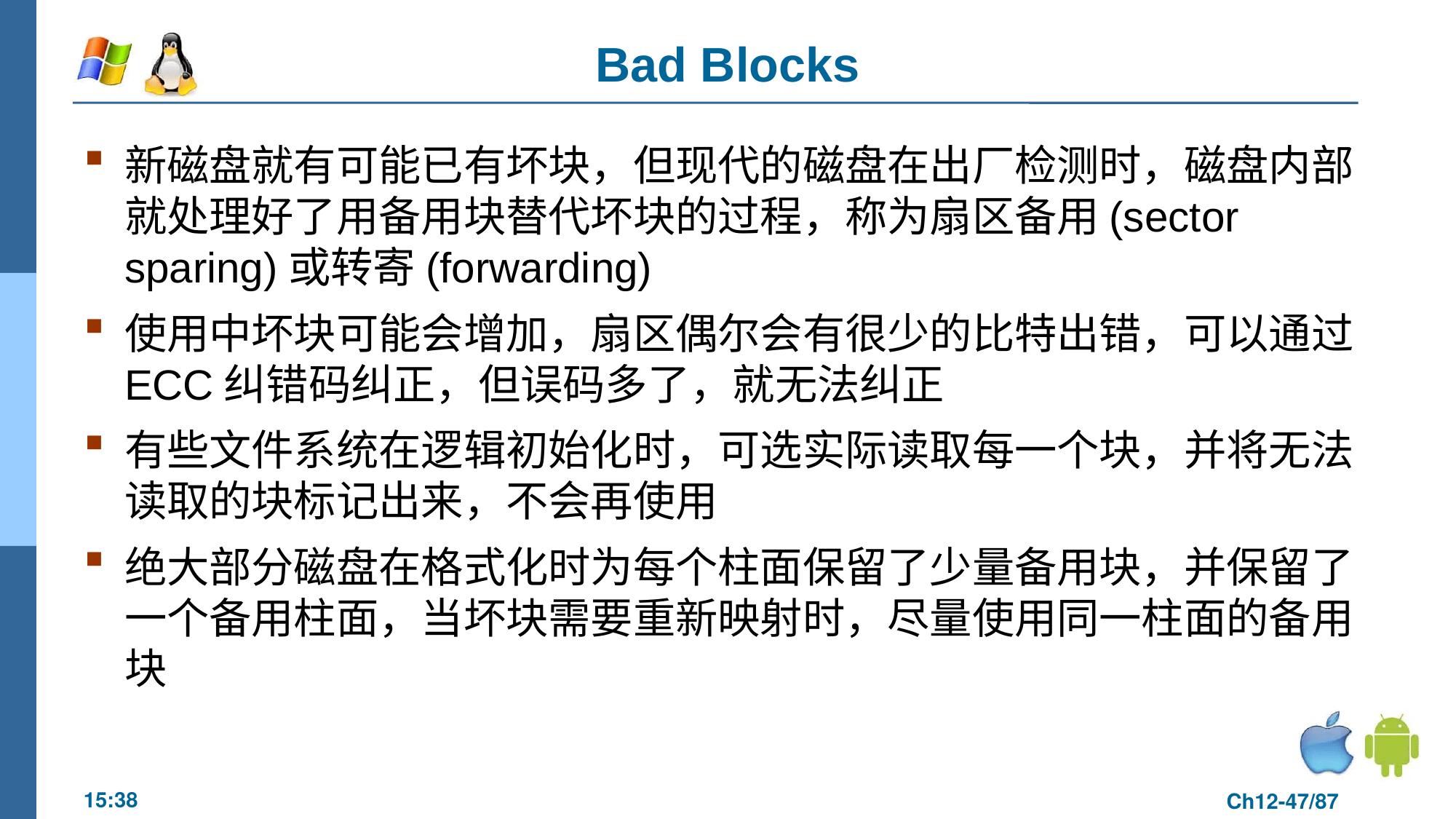

# Bad Blocks
新磁盘就有可能已有坏块，但现代的磁盘在出厂检测时，磁盘内部就处理好了用备用块替代坏块的过程，称为扇区备用(sector sparing)或转寄(forwarding)
使用中坏块可能会增加，扇区偶尔会有很少的比特出错，可以通过ECC纠错码纠正，但误码多了，就无法纠正
有些文件系统在逻辑初始化时，可选实际读取每一个块，并将无法读取的块标记出来，不会再使用
绝大部分磁盘在格式化时为每个柱面保留了少量备用块，并保留了一个备用柱面，当坏块需要重新映射时，尽量使用同一柱面的备用块